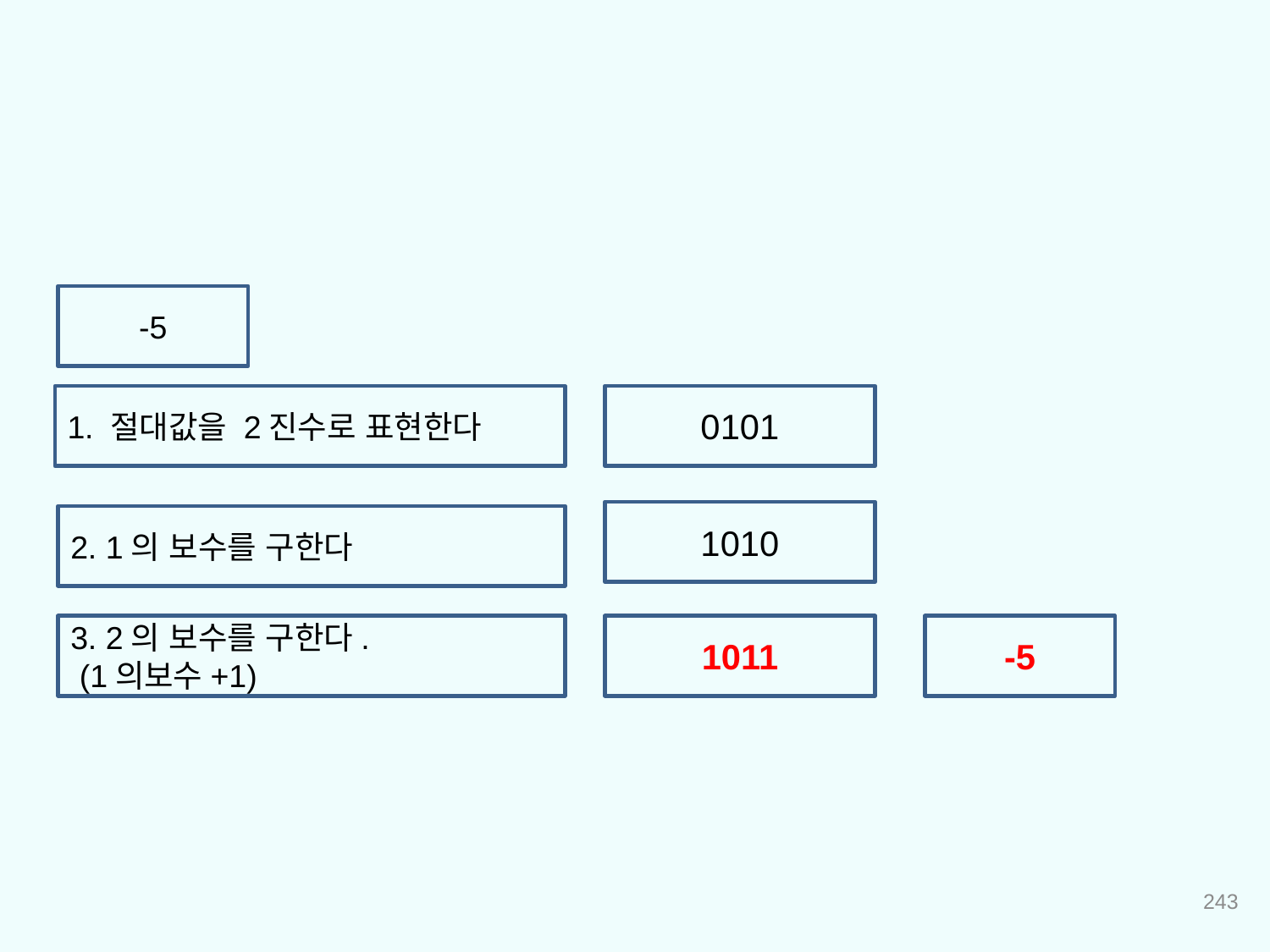

-5
1. 절대값을 2진수로 표현한다
0101
1010
2. 1의 보수를 구한다
3. 2의 보수를 구한다.
 (1의보수+1)
1011
-5
243